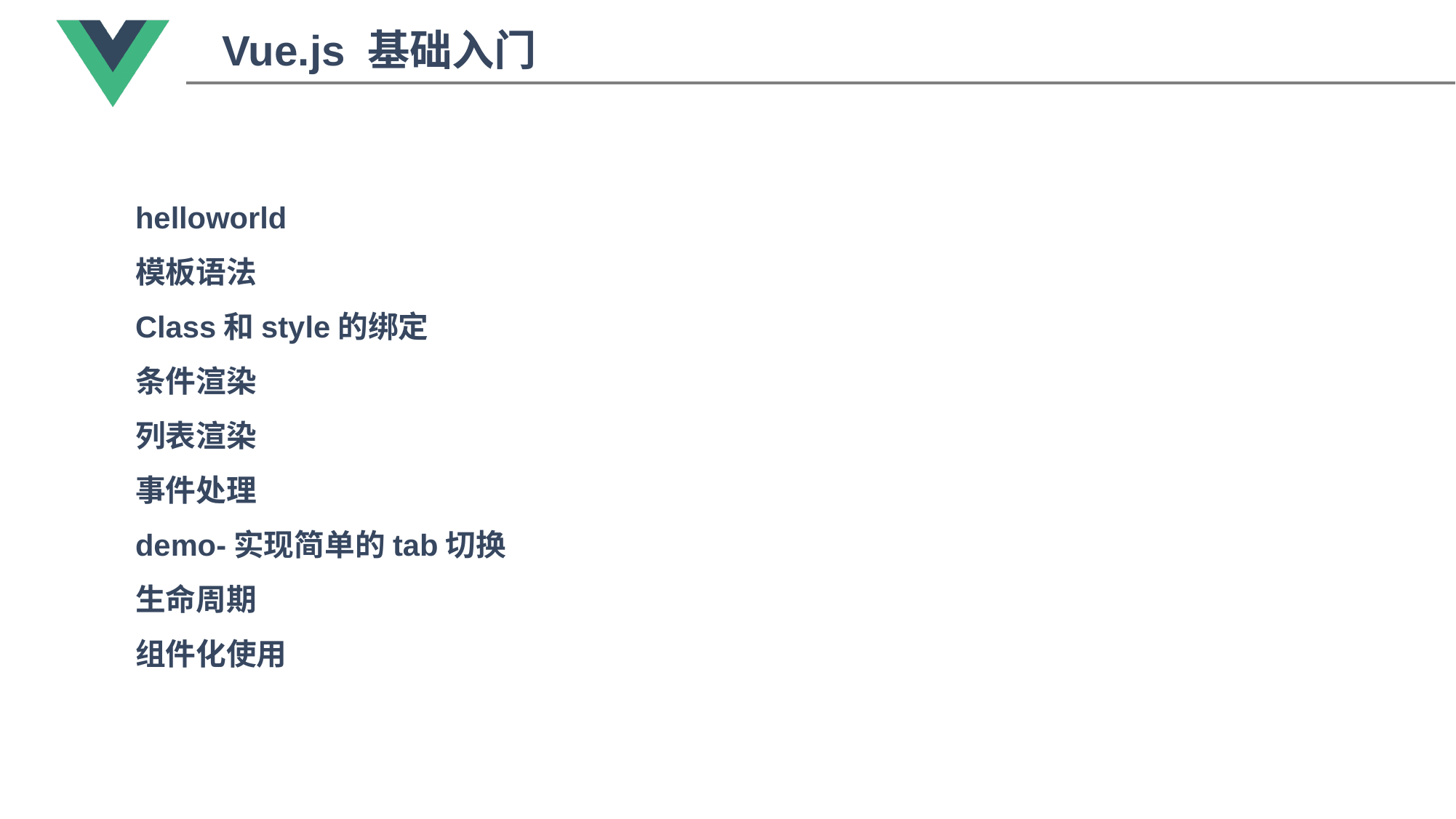

Vue.js 基础入门
helloworld
模板语法
Class和style的绑定
条件渲染
列表渲染
事件处理
demo-实现简单的tab切换
生命周期
组件化使用